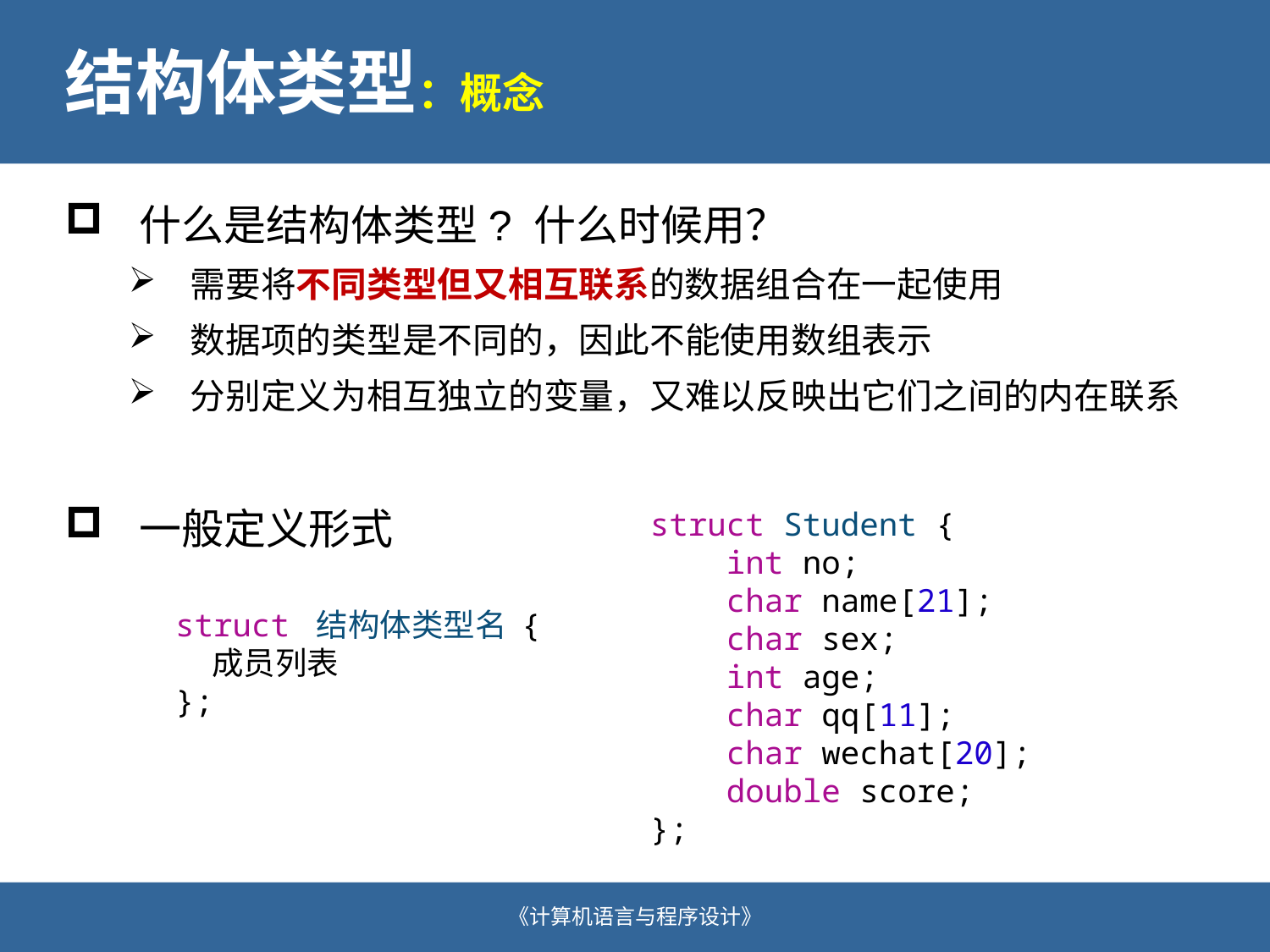

# 结构体类型：概念
什么是结构体类型? 什么时候用？
需要将不同类型但又相互联系的数据组合在一起使用
数据项的类型是不同的，因此不能使用数组表示
分别定义为相互独立的变量，又难以反映出它们之间的内在联系

一般定义形式
struct Student {
    int no;
    char name[21];
    char sex;
    int age;
    char qq[11];
    char wechat[20];
    double score;
};
struct 结构体类型名 {
    成员列表
};

《计算机语言与程序设计》
3